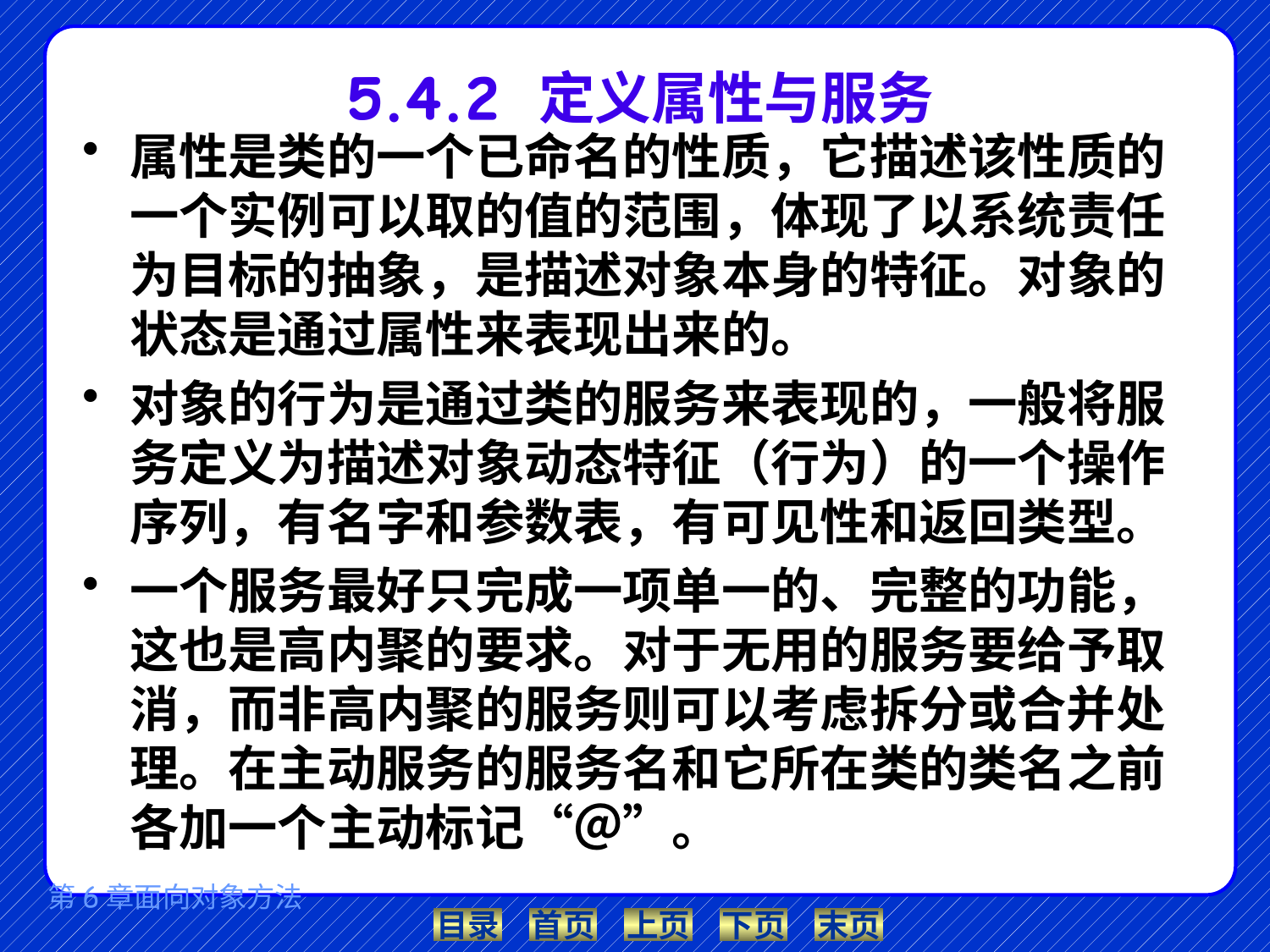

# 5.4.2 定义属性与服务
属性是类的一个已命名的性质，它描述该性质的一个实例可以取的值的范围，体现了以系统责任为目标的抽象，是描述对象本身的特征。对象的状态是通过属性来表现出来的。
对象的行为是通过类的服务来表现的，一般将服务定义为描述对象动态特征（行为）的一个操作序列，有名字和参数表，有可见性和返回类型。
一个服务最好只完成一项单一的、完整的功能，这也是高内聚的要求。对于无用的服务要给予取消，而非高内聚的服务则可以考虑拆分或合并处理。在主动服务的服务名和它所在类的类名之前各加一个主动标记“＠”。

第6章面向对象方法